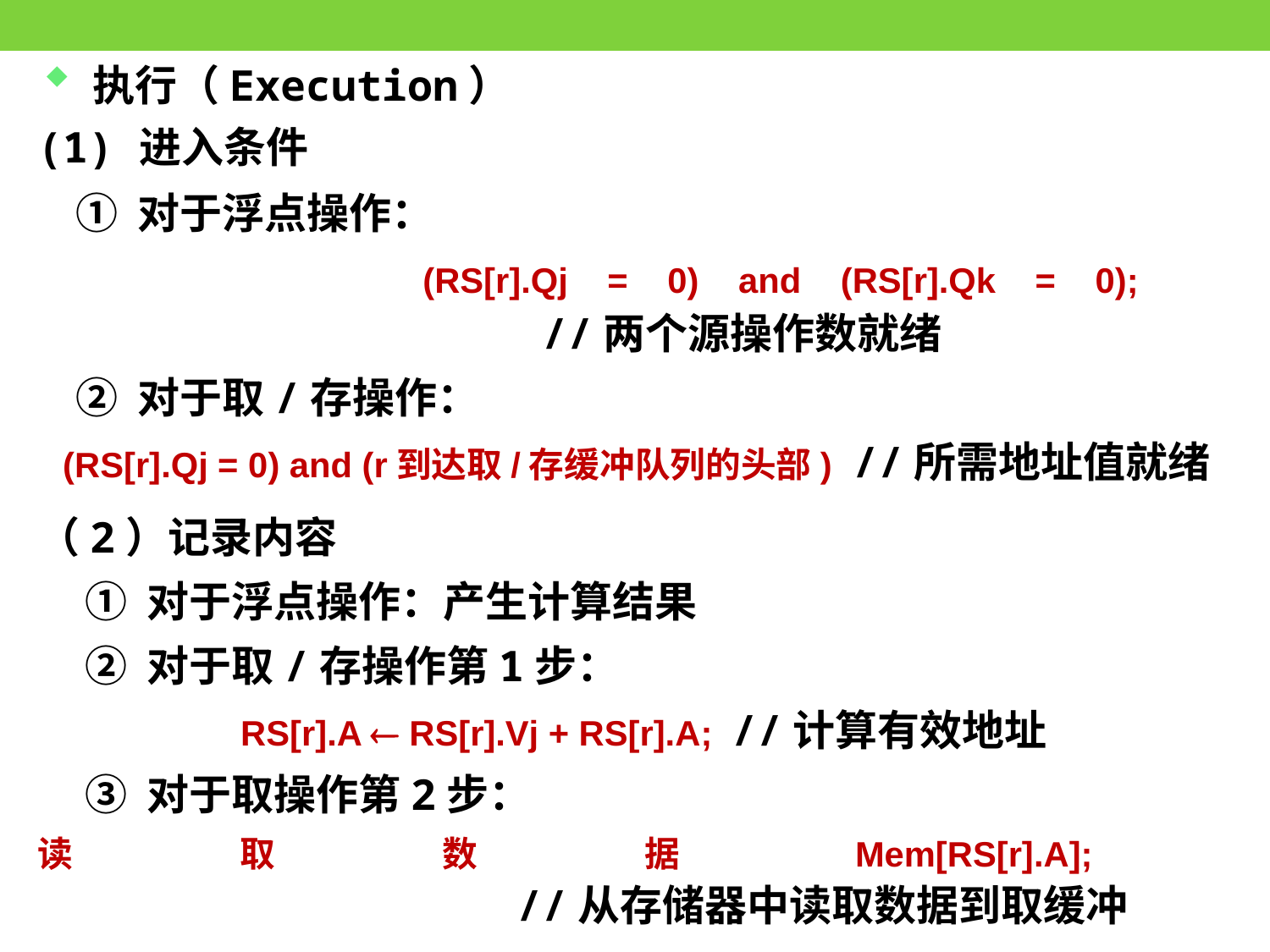

82
 执行（Execution）
(1) 进入条件
    ① 对于浮点操作：
       (RS[r].Qj = 0) and (RS[r].Qk = 0);
                  //两个源操作数就绪
    ② 对于取/存操作：
 (RS[r].Qj = 0) and (r到达取/存缓冲队列的头部) //所需地址值就绪

（2）记录内容
     ① 对于浮点操作：产生计算结果
     ② 对于取/存操作第1步：
        RS[r].A ← RS[r].Vj + RS[r].A;  //计算有效地址
     ③ 对于取操作第2步：
读取数据Mem[RS[r].A];
                 //从存储器中读取数据到取缓冲